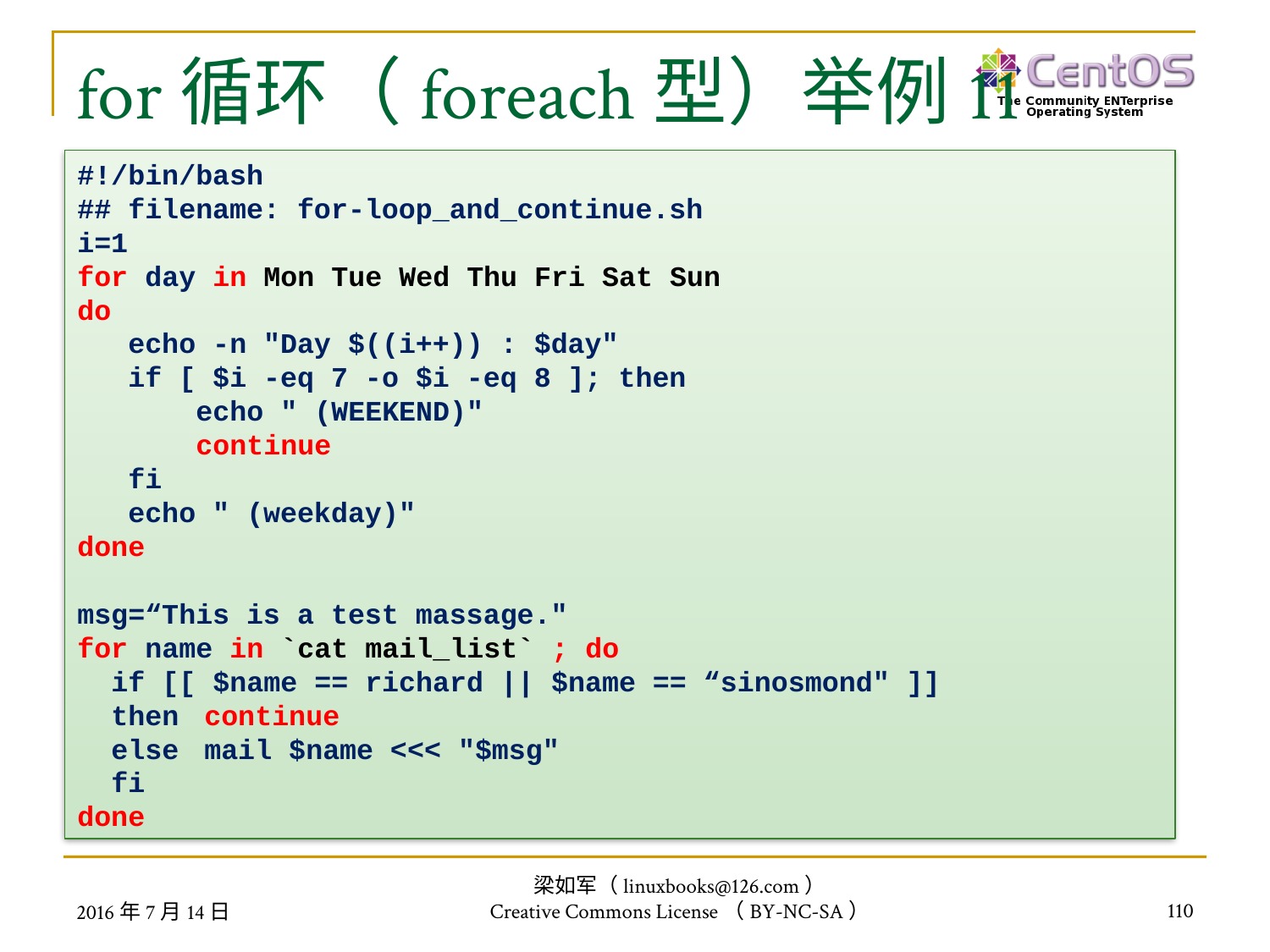

# for循环（foreach型）举例11
#!/bin/bash
## filename: for-loop_and_continue.sh
i=1
for day in Mon Tue Wed Thu Fri Sat Sun
do
   echo -n "Day $((i++)) : $day"
   if [ $i -eq 7 -o $i -eq 8 ]; then
       echo " (WEEKEND)"
       continue
   fi
   echo " (weekday)"
done

msg=“This is a test massage."
for name in `cat mail_list` ; do
  if [[ $name == richard || $name == “sinosmond" ]]
  then	continue
  else	mail $name <<< "$msg"
  fi
done
梁如军（linuxbooks@126.com）
Creative Commons License（BY-NC-SA）
2016年7月14日
110